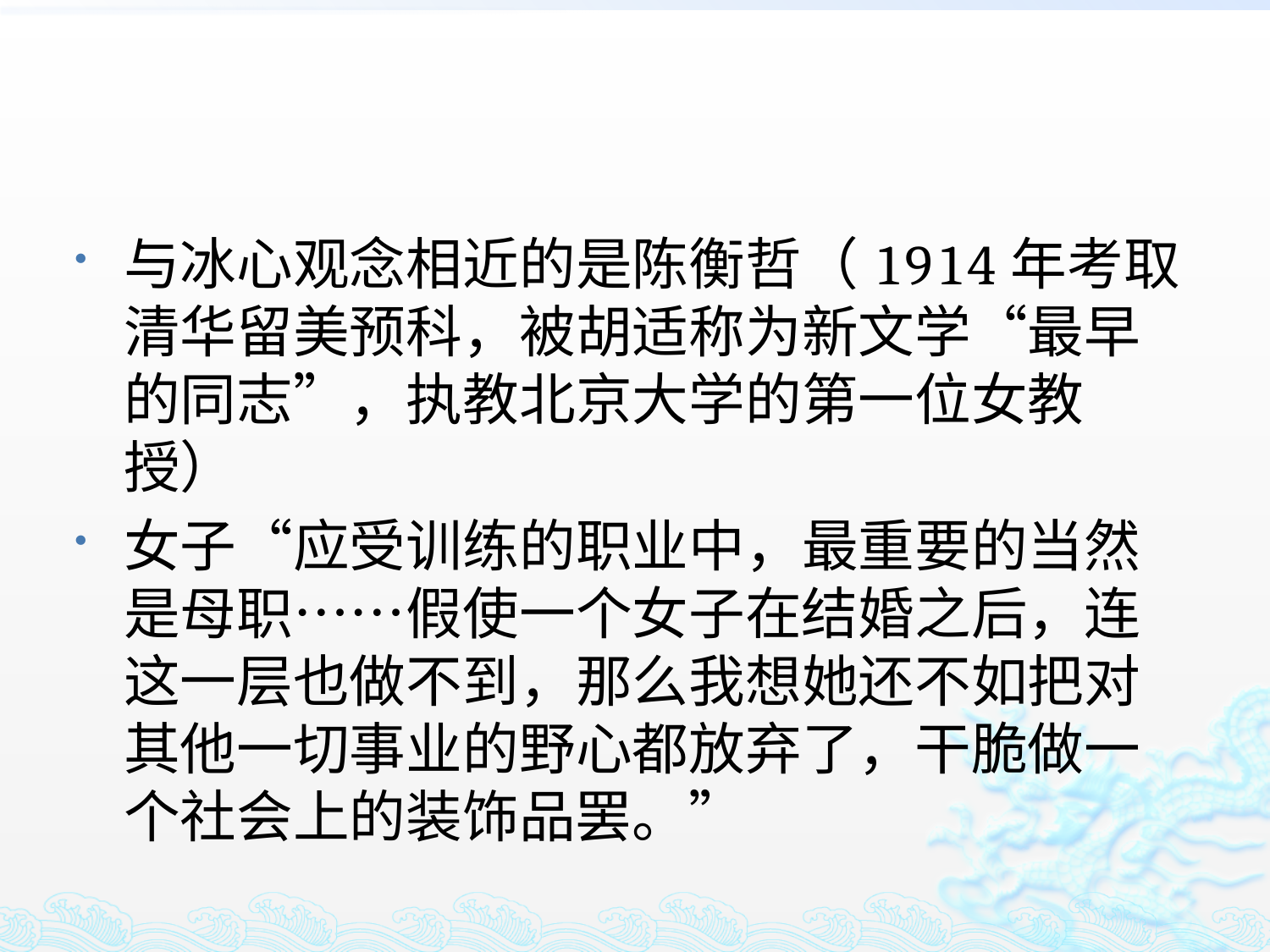

#
与冰心观念相近的是陈衡哲（1914年考取清华留美预科，被胡适称为新文学“最早的同志”，执教北京大学的第一位女教授）
女子“应受训练的职业中，最重要的当然是母职……假使一个女子在结婚之后，连这一层也做不到，那么我想她还不如把对其他一切事业的野心都放弃了，干脆做一个社会上的装饰品罢。”